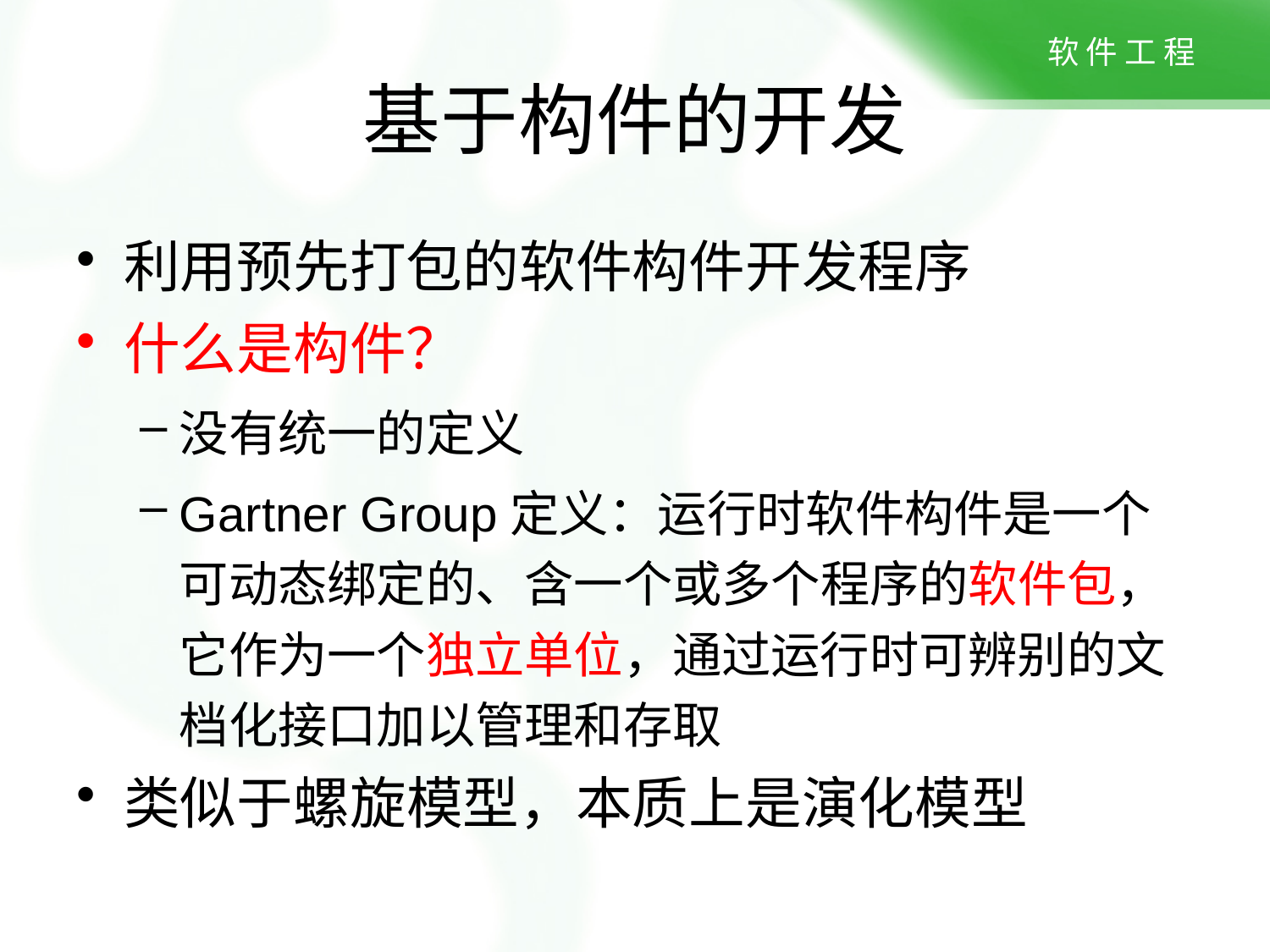

# 基于构件的开发
利用预先打包的软件构件开发程序
什么是构件？
没有统一的定义
Gartner Group定义：运行时软件构件是一个可动态绑定的、含一个或多个程序的软件包，它作为一个独立单位，通过运行时可辨别的文档化接口加以管理和存取
类似于螺旋模型，本质上是演化模型